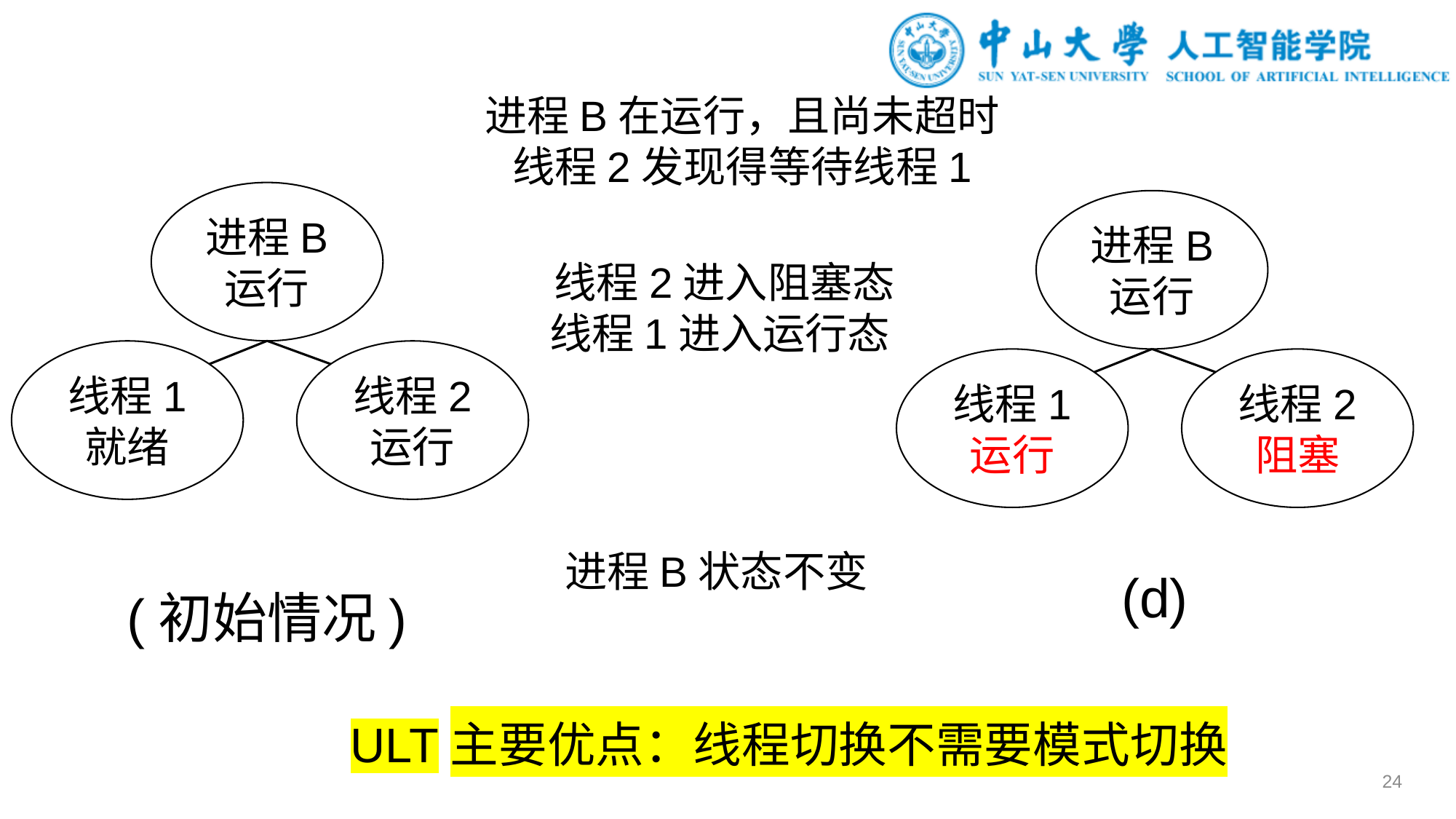

进程B在运行，且尚未超时
线程2发现得等待线程1
进程B
运行
进程B
运行
线程2进入阻塞态
线程1进入运行态
线程1
就绪
线程2
运行
线程1
运行
线程2
阻塞
进程B状态不变
(d)
(初始情况)
ULT主要优点：线程切换不需要模式切换
24